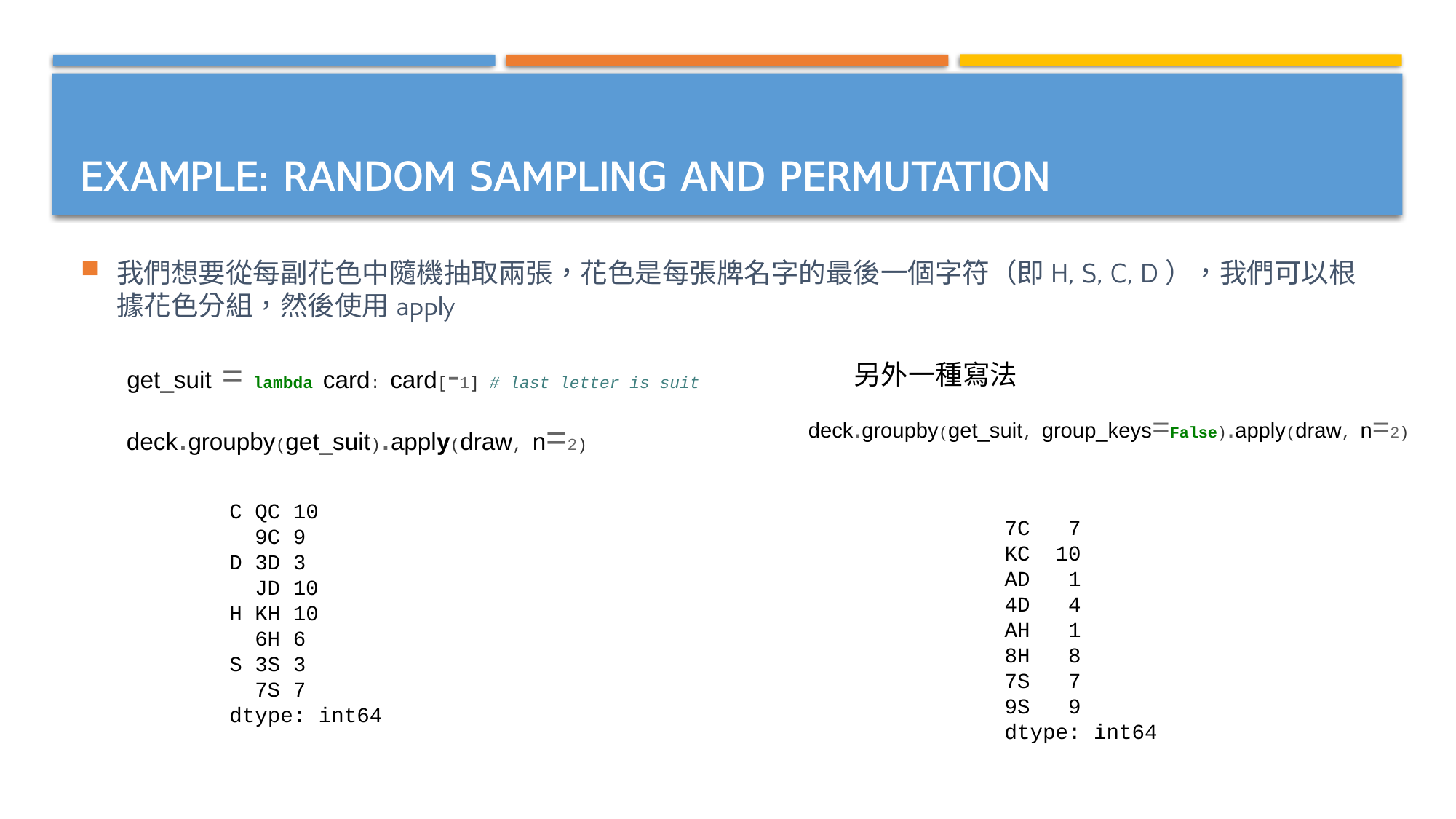

我們想要從每副花色中隨機抽取兩張，花色是每張牌名字的最後一個字符（即H, S, C, D），我們可以根據花色分組，然後使用apply
# Example: Random Sampling and Permutation
get_suit = lambda card: card[-1] # last letter is suit
另外一種寫法
deck.groupby(get_suit, group_keys=False).apply(draw, n=2)
deck.groupby(get_suit).apply(draw, n=2)
C QC 10
  9C 9
D 3D 3
  JD 10
H KH 10
  6H 6
S 3S 3
  7S 7
dtype: int64
7C   7
KC  10
AD   1
4D   4
AH   1
8H   8
7S   7
9S   9
dtype: int64